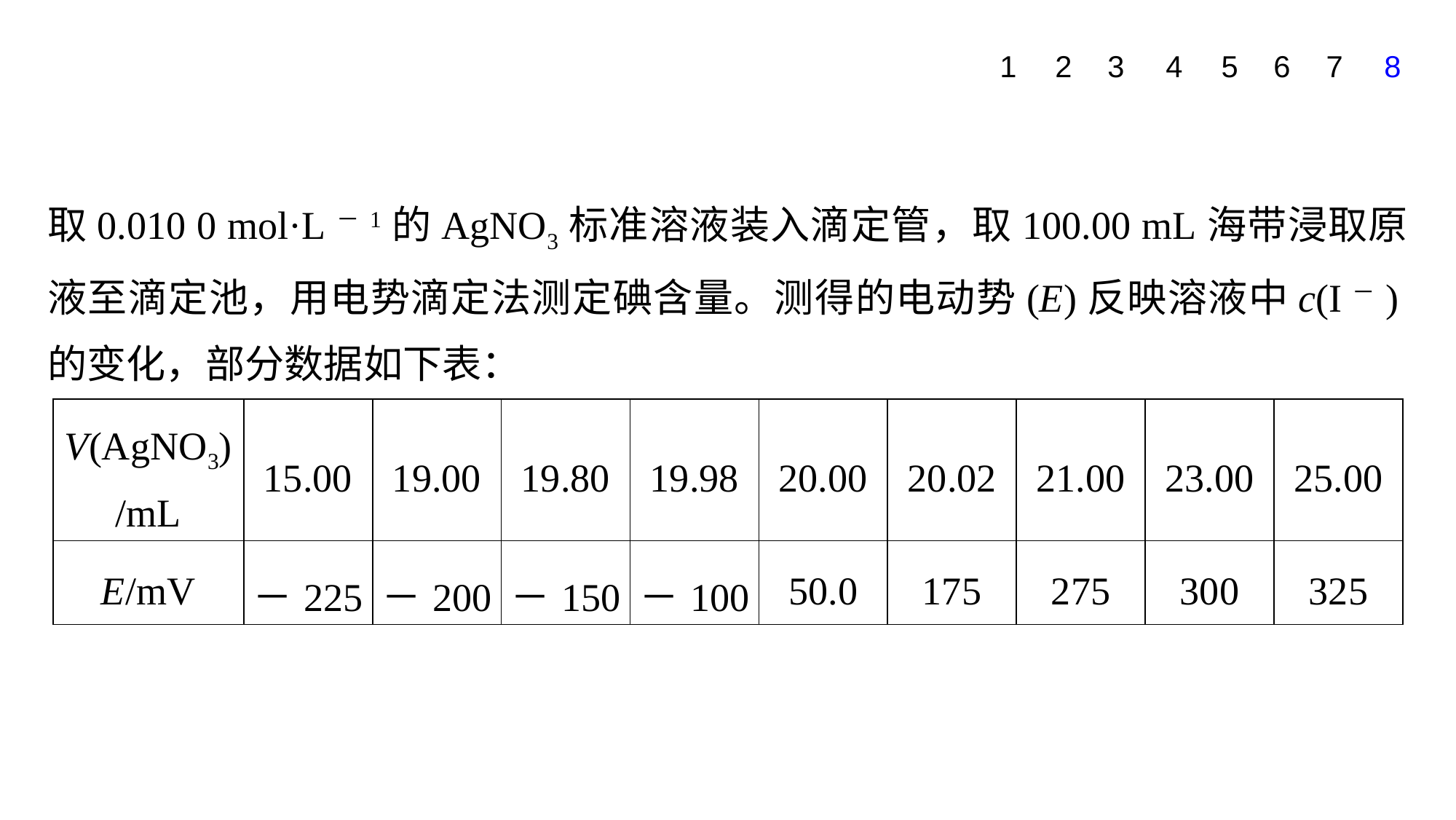

1
2
3
4
5
6
7
8
取0.010 0 mol·L－1的AgNO3标准溶液装入滴定管，取100.00 mL海带浸取原液至滴定池，用电势滴定法测定碘含量。测得的电动势(E)反映溶液中c(I－)的变化，部分数据如下表：
| V(AgNO3) /mL | 15.00 | 19.00 | 19.80 | 19.98 | 20.00 | 20.02 | 21.00 | 23.00 | 25.00 |
| --- | --- | --- | --- | --- | --- | --- | --- | --- | --- |
| E/mV | －225 | －200 | －150 | －100 | 50.0 | 175 | 275 | 300 | 325 |